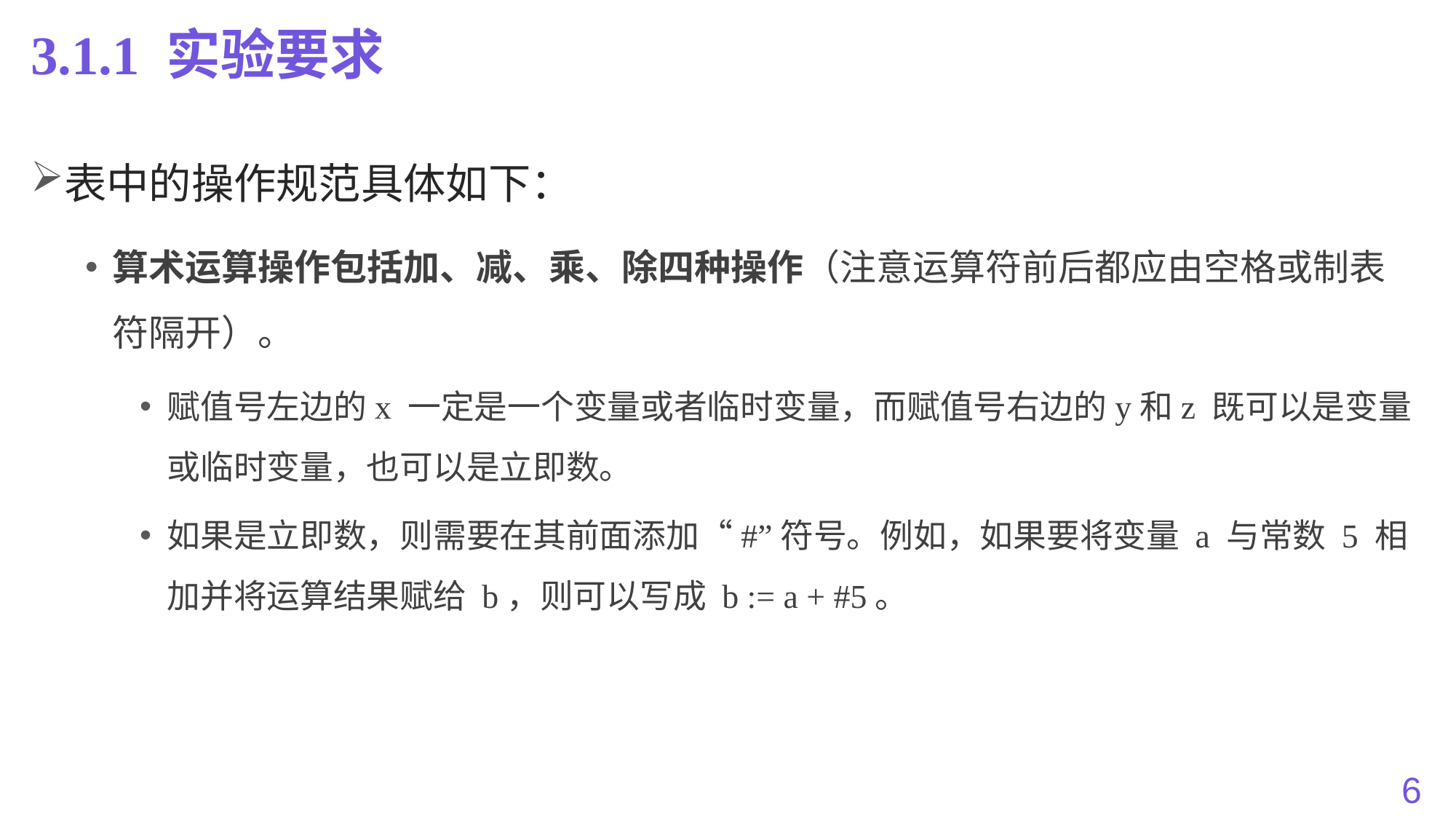

# 3.1.1 实验要求
表中的操作规范具体如下：
算术运算操作包括加、减、乘、除四种操作（注意运算符前后都应由空格或制表符隔开）。
赋值号左边的x 一定是一个变量或者临时变量，而赋值号右边的y和z 既可以是变量或临时变量，也可以是立即数。
如果是立即数，则需要在其前面添加“#”符号。例如，如果要将变量 a 与常数 5 相加并将运算结果赋给 b，则可以写成 b := a + #5。
6